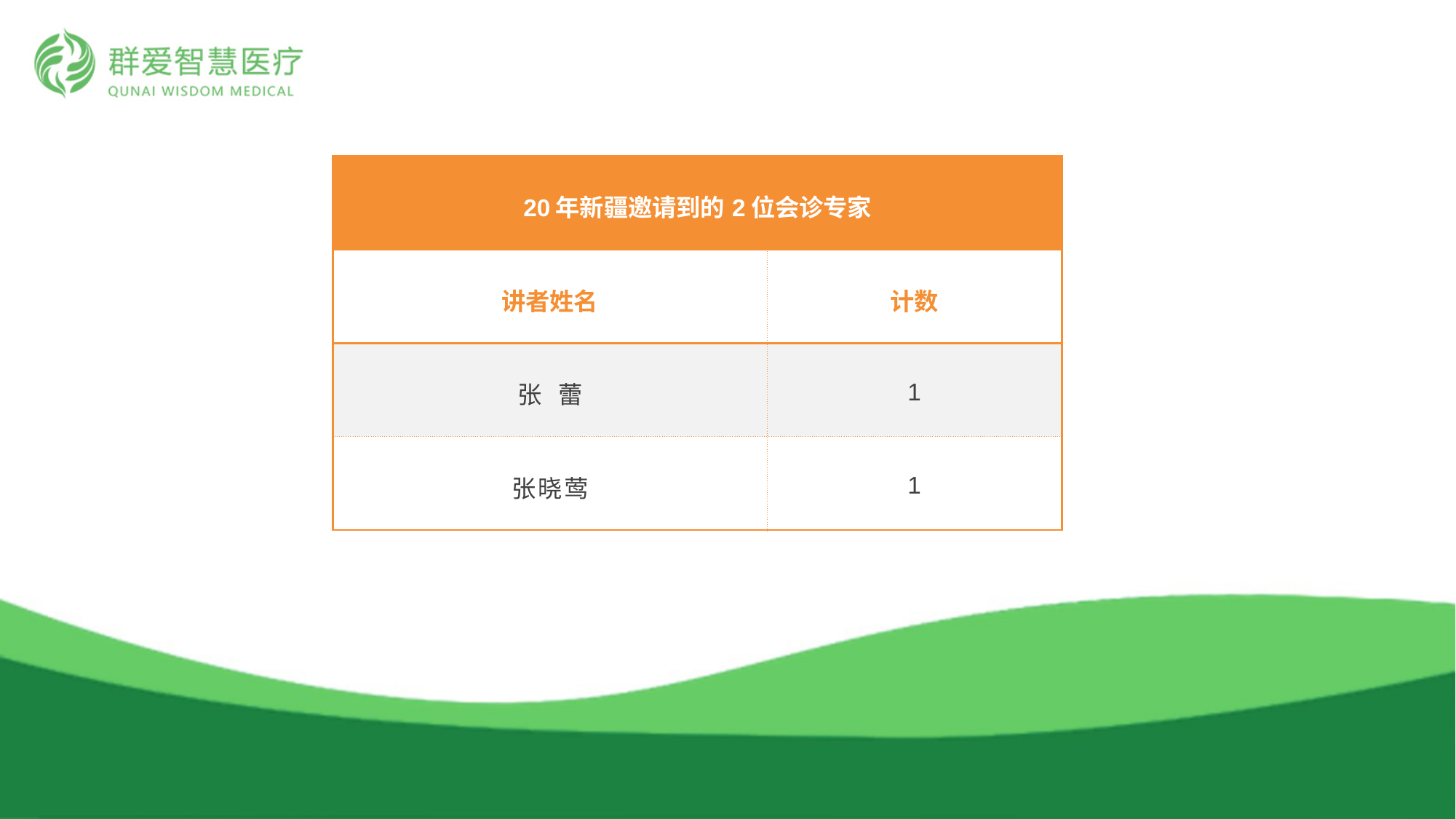

| 20年新疆邀请到的2位会诊专家 |  |
| --- | --- |
| 讲者姓名 | 计数 |
| 张 蕾 | 1 |
| 张晓莺 | 1 |